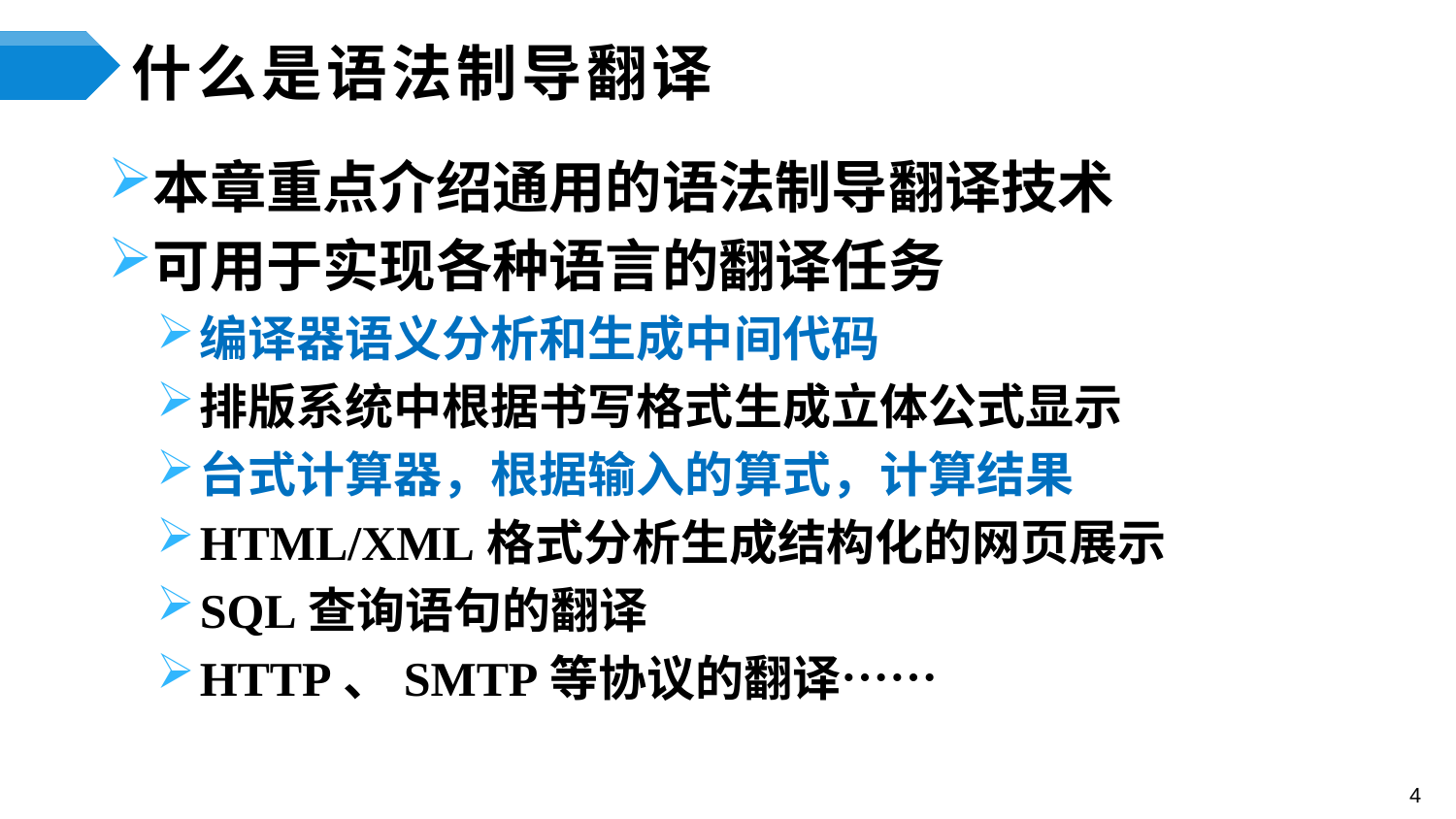

# 什么是语法制导翻译
本章重点介绍通用的语法制导翻译技术
可用于实现各种语言的翻译任务
编译器语义分析和生成中间代码
排版系统中根据书写格式生成立体公式显示
台式计算器，根据输入的算式，计算结果
HTML/XML格式分析生成结构化的网页展示
SQL查询语句的翻译
HTTP、SMTP等协议的翻译……
4